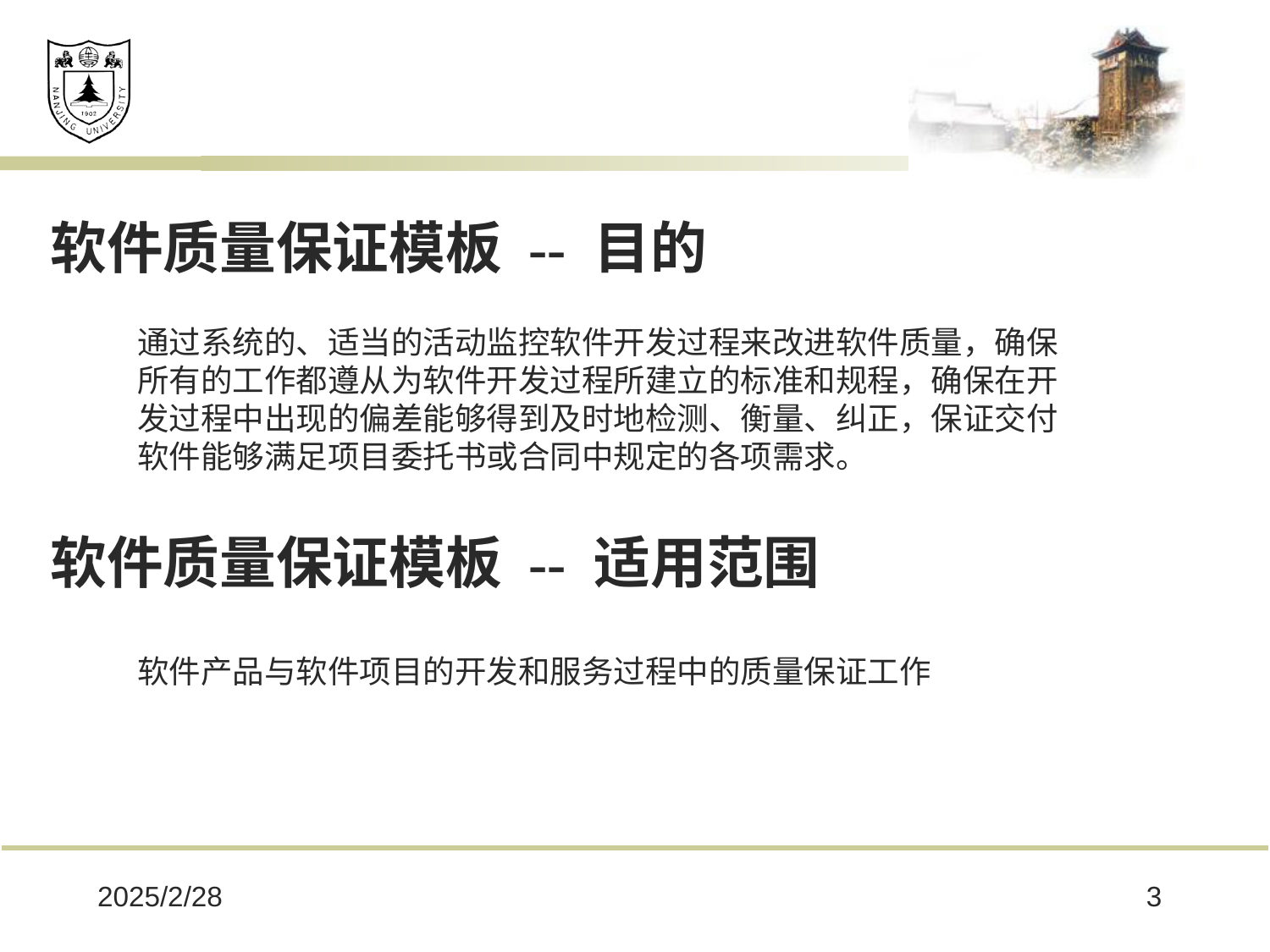

软件质量保证模板 -- 目的
通过系统的、适当的活动监控软件开发过程来改进软件质量，确保所有的工作都遵从为软件开发过程所建立的标准和规程，确保在开发过程中出现的偏差能够得到及时地检测、衡量、纠正，保证交付软件能够满足项目委托书或合同中规定的各项需求。

软件质量保证模板 -- 适用范围
软件产品与软件项目的开发和服务过程中的质量保证工作
2025/2/28
3